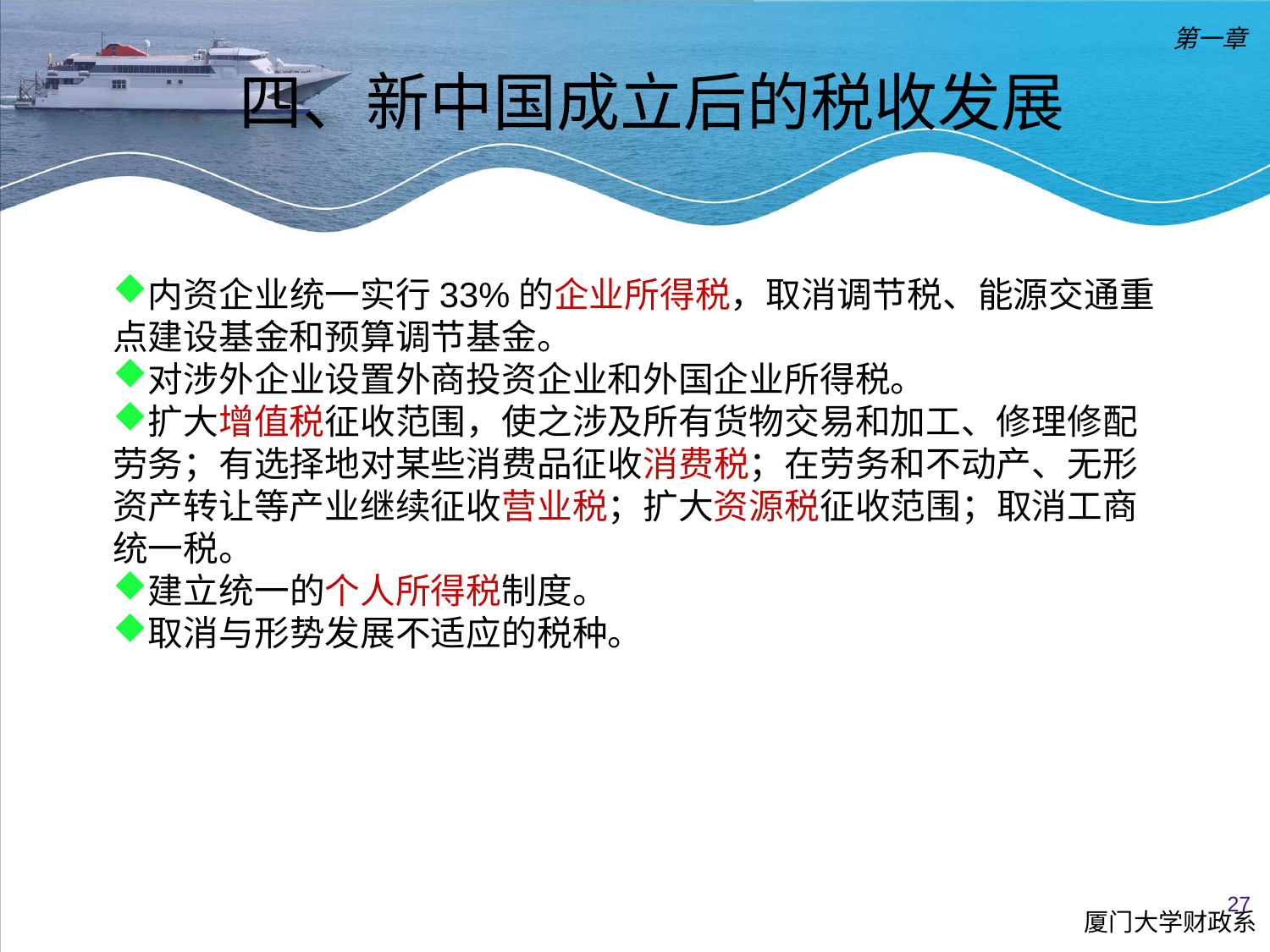

第一章
四、新中国成立后的税收发展
内资企业统一实行33%的企业所得税，取消调节税、能源交通重点建设基金和预算调节基金。
对涉外企业设置外商投资企业和外国企业所得税。
扩大增值税征收范围，使之涉及所有货物交易和加工、修理修配劳务；有选择地对某些消费品征收消费税；在劳务和不动产、无形资产转让等产业继续征收营业税；扩大资源税征收范围；取消工商统一税。
建立统一的个人所得税制度。
取消与形势发展不适应的税种。
27
厦门大学财政系